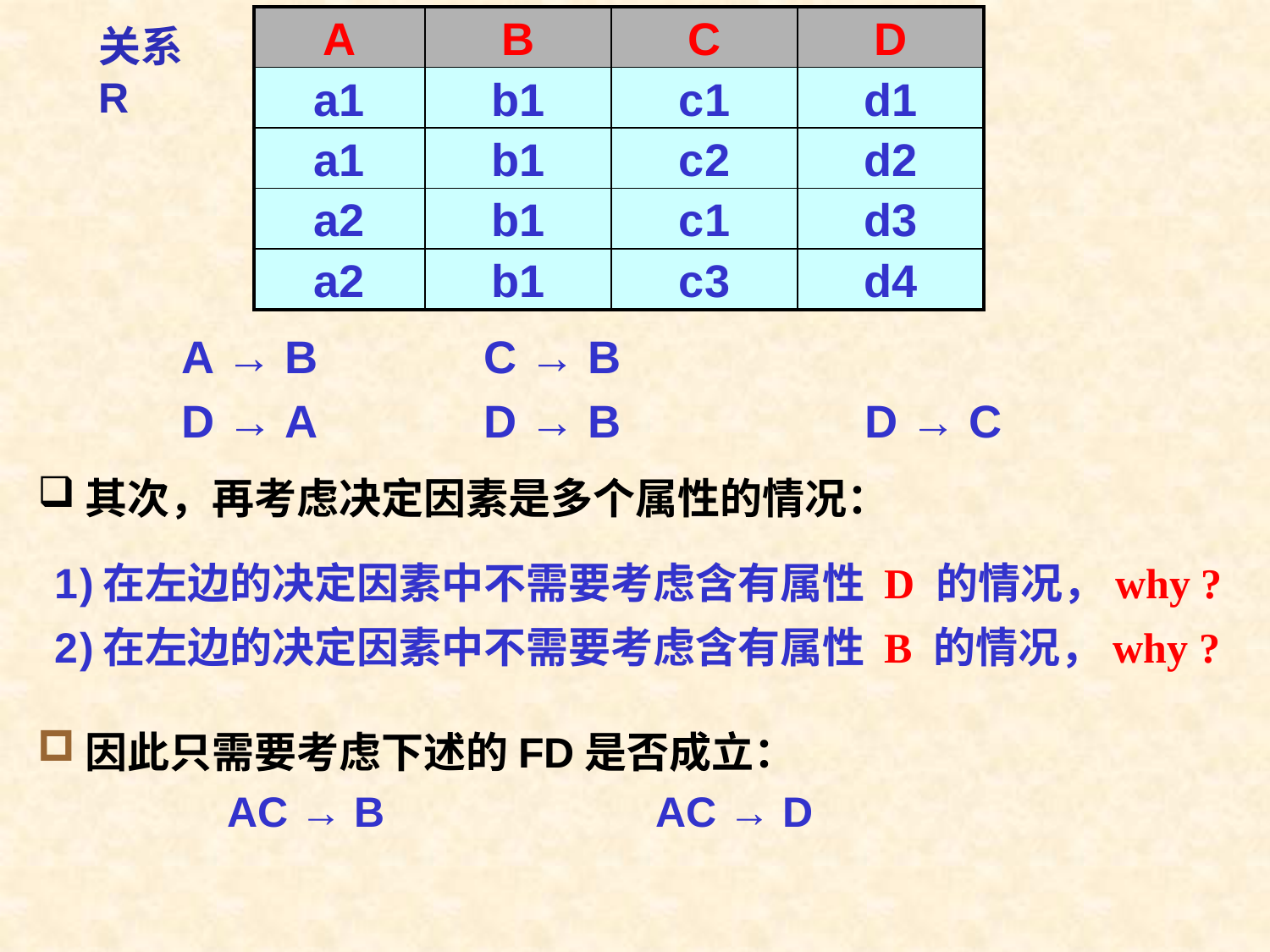

| A | B | C | D |
| --- | --- | --- | --- |
| a1 | b1 | c1 | d1 |
| a1 | b1 | c2 | d2 |
| a2 | b1 | c1 | d3 |
| a2 | b1 | c3 | d4 |
关系 R
A → B 		C → B
D → A 		D → B 		D → C
# 其次，再考虑决定因素是多个属性的情况：
在左边的决定因素中不需要考虑含有属性 D 的情况，why ?
在左边的决定因素中不需要考虑含有属性 B 的情况，why ?
因此只需要考虑下述的FD是否成立：
AC → B 			AC → D